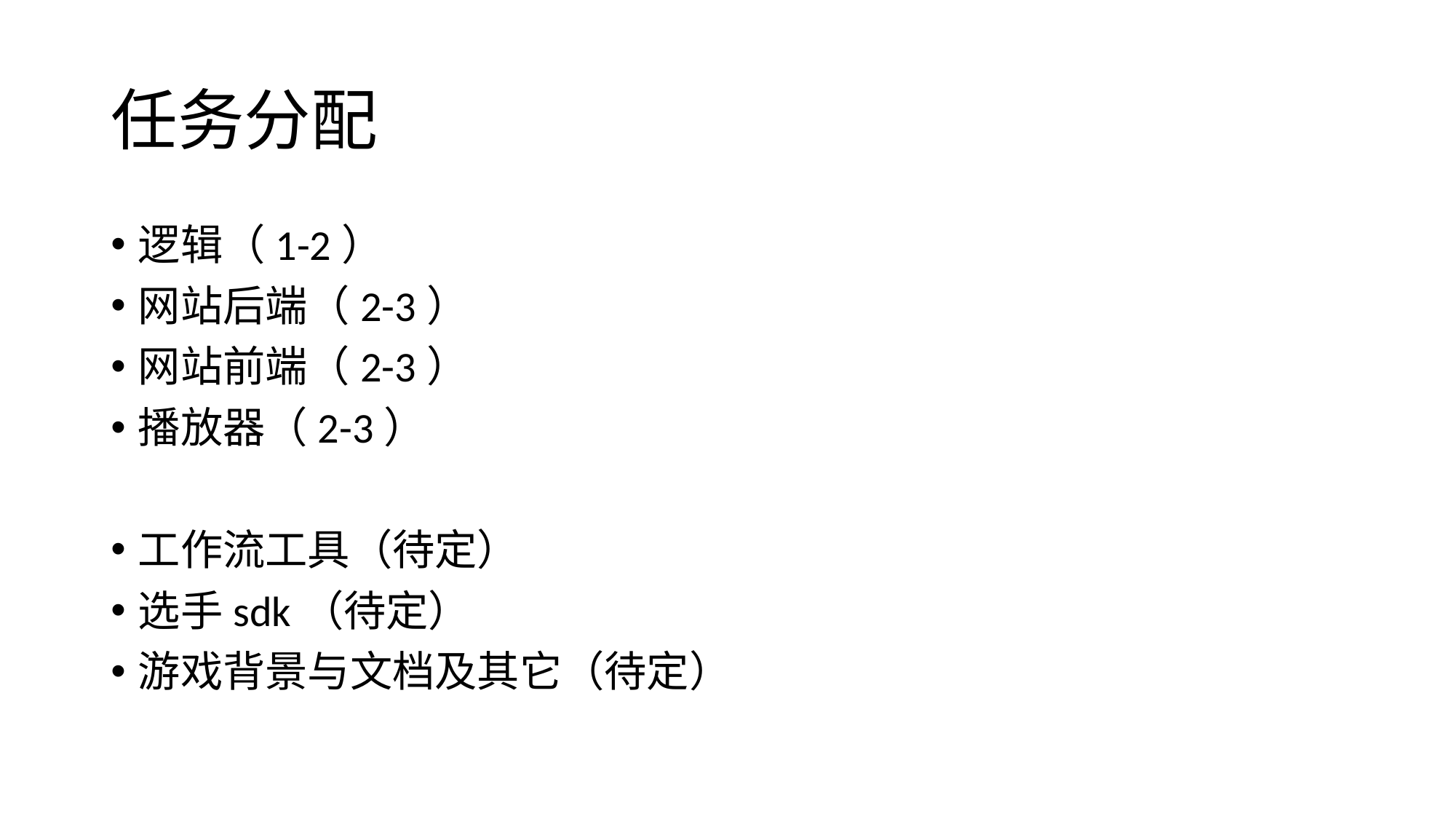

# 任务分配
逻辑（1-2）
网站后端（2-3）
网站前端（2-3）
播放器（2-3）

工作流工具（待定）
选手sdk（待定）
游戏背景与文档及其它（待定）